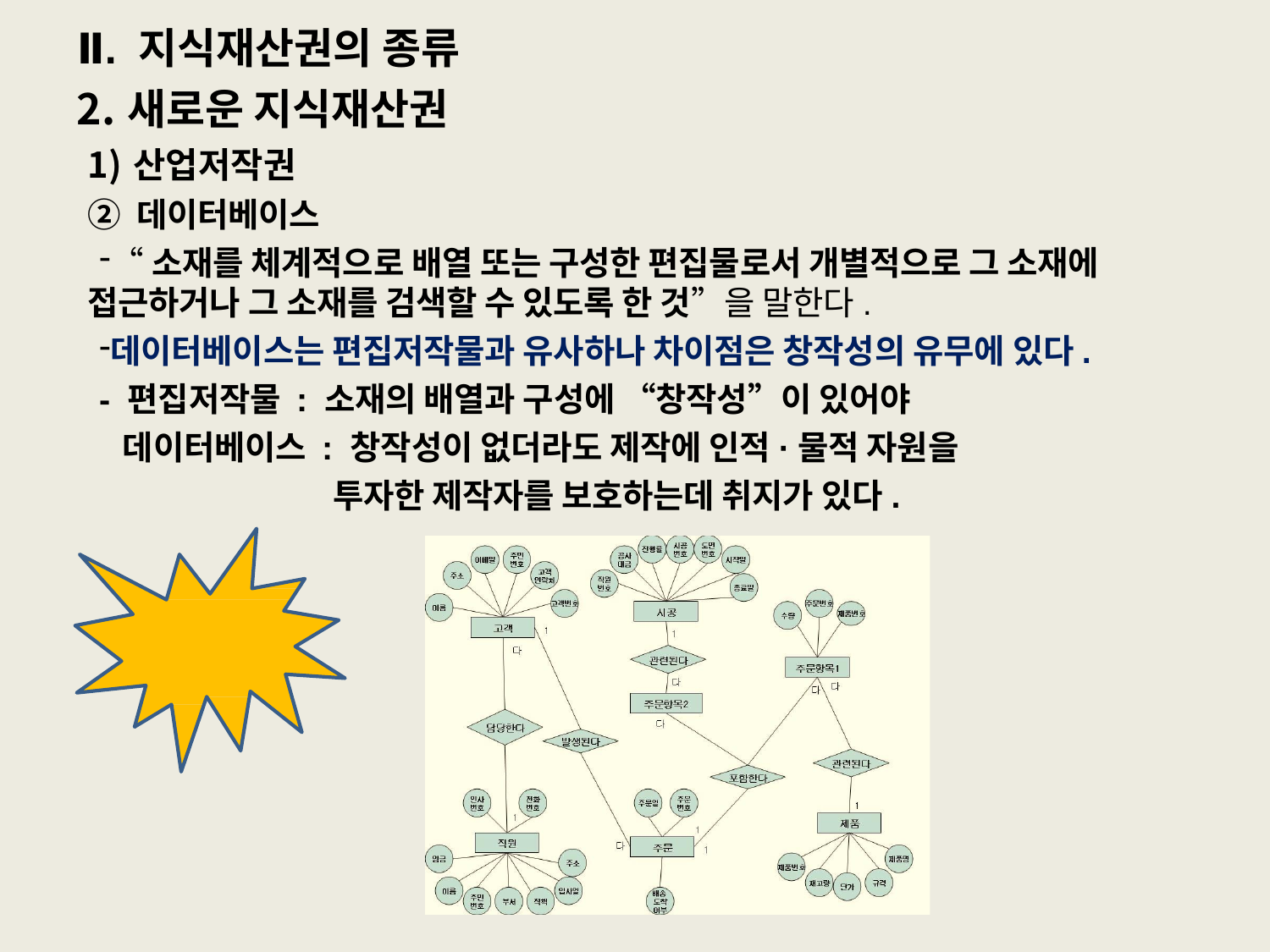

# Ⅱ. 지식재산권의 종류
새로운 지식재산권
산업저작권
② 데이터베이스
“소재를 체계적으로 배열 또는 구성한 편집물로서 개별적으로 그 소재에  접근하거나 그 소재를 검색할 수 있도록 한 것”을 말한다.
데이터베이스는 편집저작물과 유사하나 차이점은 창작성의 유무에 있다.
- 편집저작물 : 소재의 배열과 구성에 “창작성”이 있어야  데이터베이스 : 창작성이 없더라도 제작에 인적·물적 자원을
투자한 제작자를 보호하는데 취지가 있다.